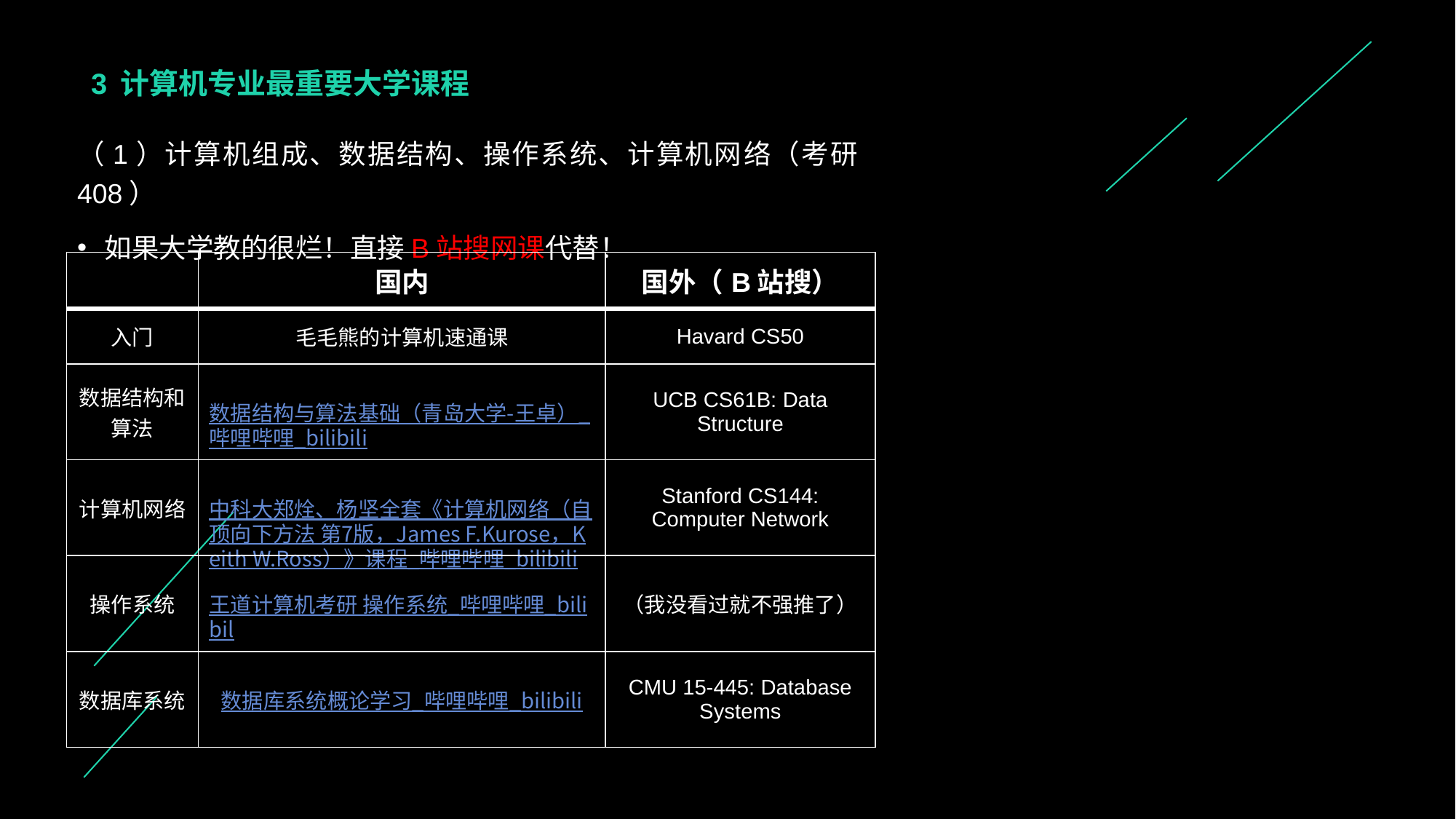

# 3 计算机专业最重要大学课程
（1）计算机组成、数据结构、操作系统、计算机网络（考研408）
如果大学教的很烂！直接B站搜网课代替！

|  | 国内 | 国外（B站搜） |
| --- | --- | --- |
| 入门 | 毛毛熊的计算机速通课 | Havard CS50 |
| 数据结构和算法 | 数据结构与算法基础（青岛大学-王卓）\_哔哩哔哩\_bilibili | UCB CS61B: Data Structure |
| 计算机网络 | 中科大郑烇、杨坚全套《计算机网络（自顶向下方法 第7版，James F.Kurose，Keith W.Ross）》课程\_哔哩哔哩\_bilibili | Stanford CS144: Computer Network |
| 操作系统 | 王道计算机考研 操作系统\_哔哩哔哩\_bilibil | （我没看过就不强推了） |
| 数据库系统 | 数据库系统概论学习\_哔哩哔哩\_bilibili | CMU 15-445: Database Systems |